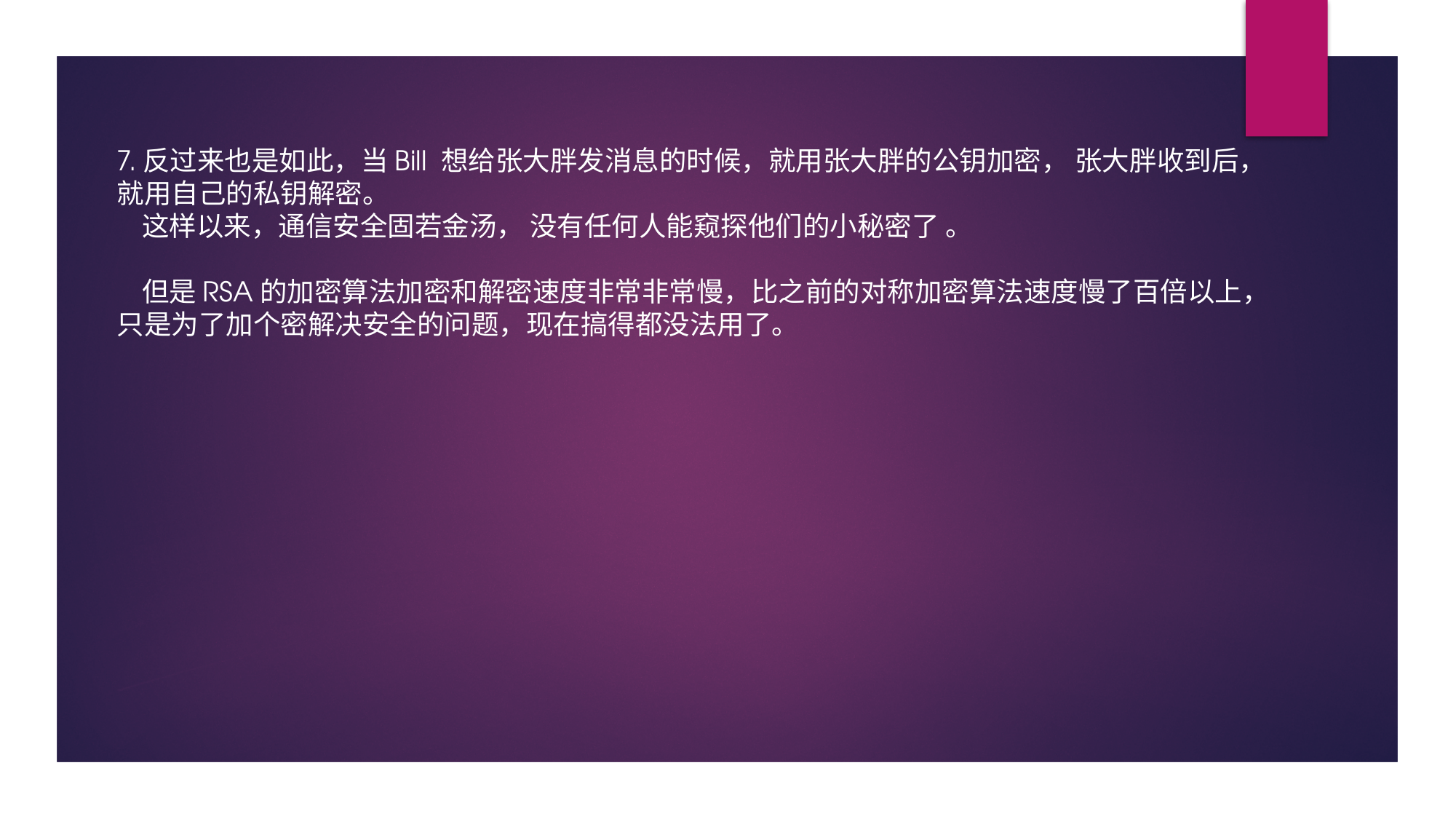

7.反过来也是如此，当Bill 想给张大胖发消息的时候，就用张大胖的公钥加密， 张大胖收到后，就用自己的私钥解密。
   这样以来，通信安全固若金汤， 没有任何人能窥探他们的小秘密了 。

   但是RSA的加密算法加密和解密速度非常非常慢，比之前的对称加密算法速度慢了百倍以上，只是为了加个密解决安全的问题，现在搞得都没法用了。